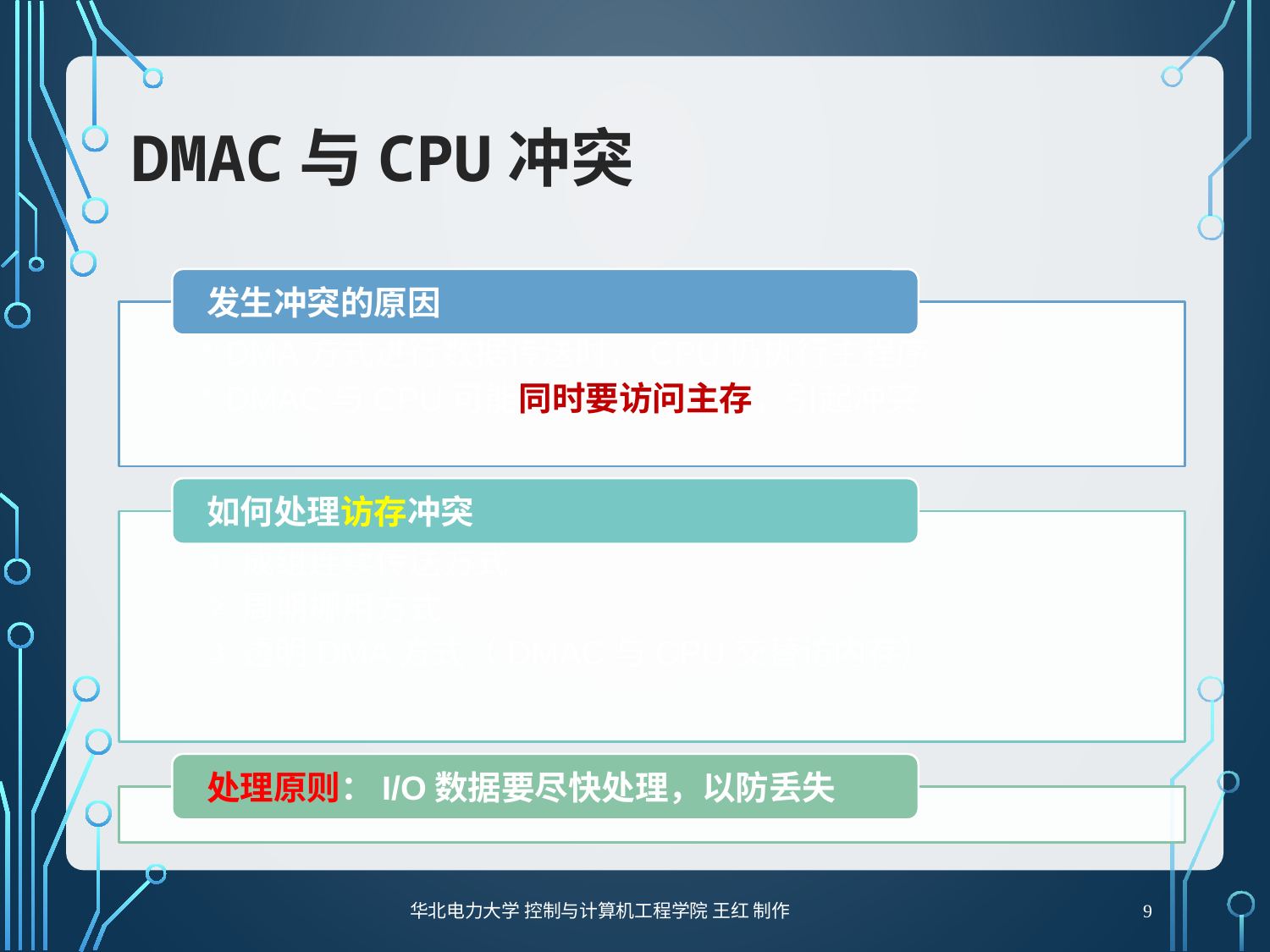

# DMAC与CPU冲突
DMA方式进行数据传送时，CPU仍执行主程序
DMAC与CPU可能同时要访问主存，引起冲突
发生冲突的原因
成组连续传送方式
周期挪用方式
透明DMA方式（DMAC与CPU交替访内存）
如何处理访存冲突
处理原则：I/O数据要尽快处理，以防丢失
9
华北电力大学 控制与计算机工程学院 王红 制作